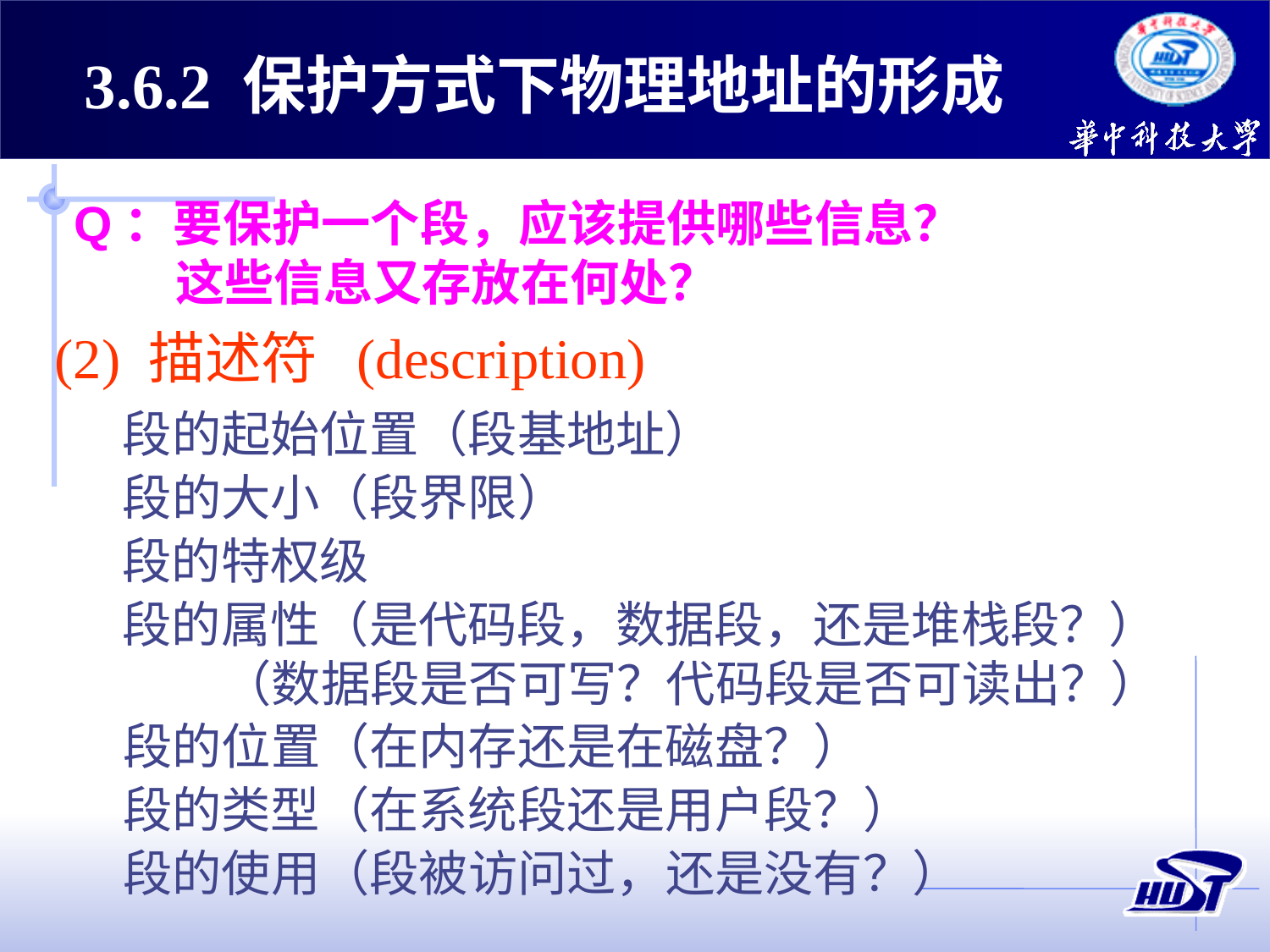

3.6.2 保护方式下物理地址的形成
Q：要保护一个段，应该提供哪些信息？
        这些信息又存放在何处？
(2) 描述符  (description)
段的起始位置（段基地址）
段的大小（段界限）
段的特权级
段的属性（是代码段，数据段，还是堆栈段？）
        （数据段是否可写？代码段是否可读出？）
段的位置（在内存还是在磁盘？）
段的类型（在系统段还是用户段？）
段的使用（段被访问过，还是没有？）